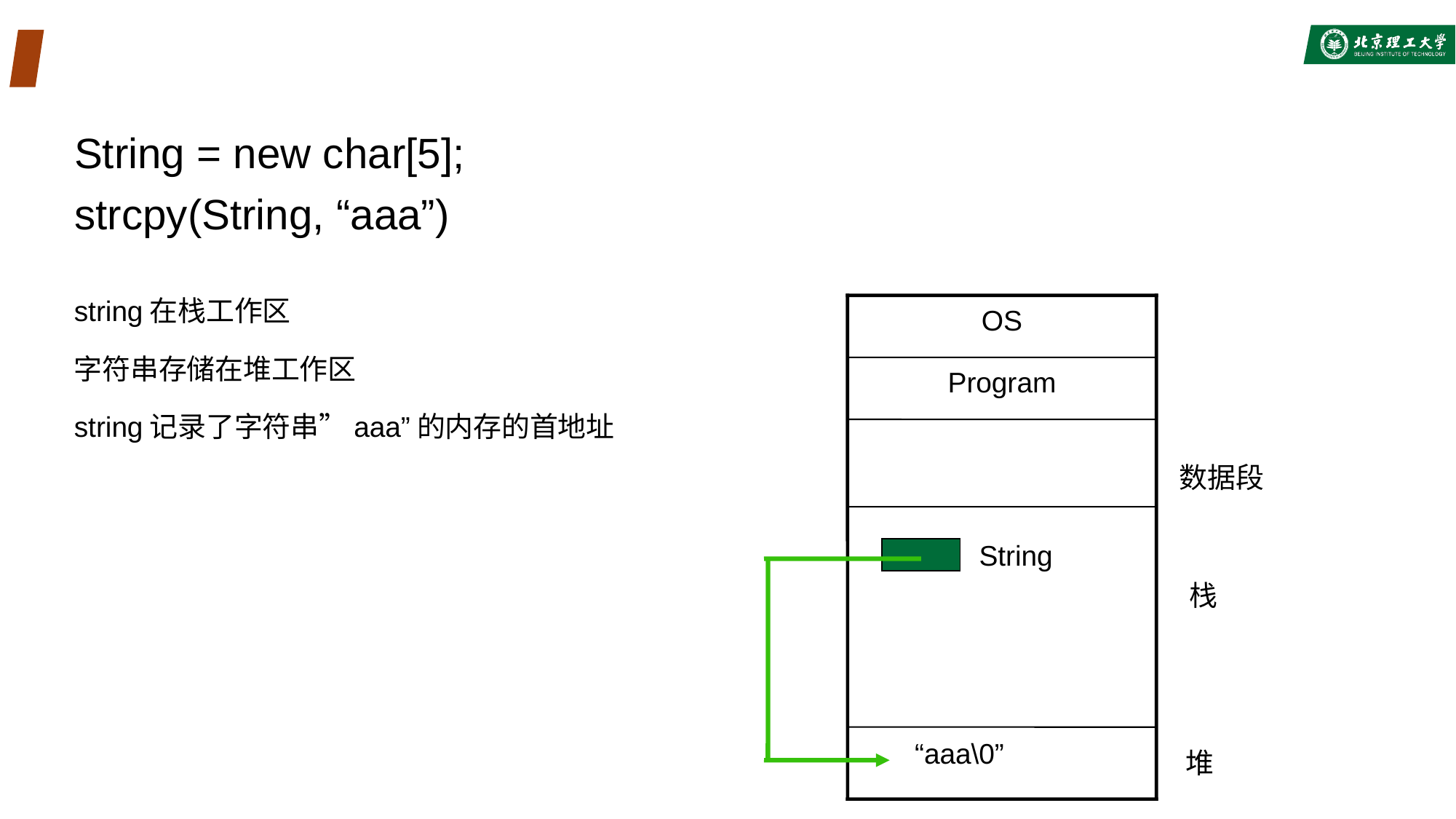

# String = new char[5]; strcpy(String, “aaa”)
string在栈工作区
字符串存储在堆工作区
string记录了字符串”aaa”的内存的首地址
OS

Program

数据段

      String

栈

“aaa\0”
堆